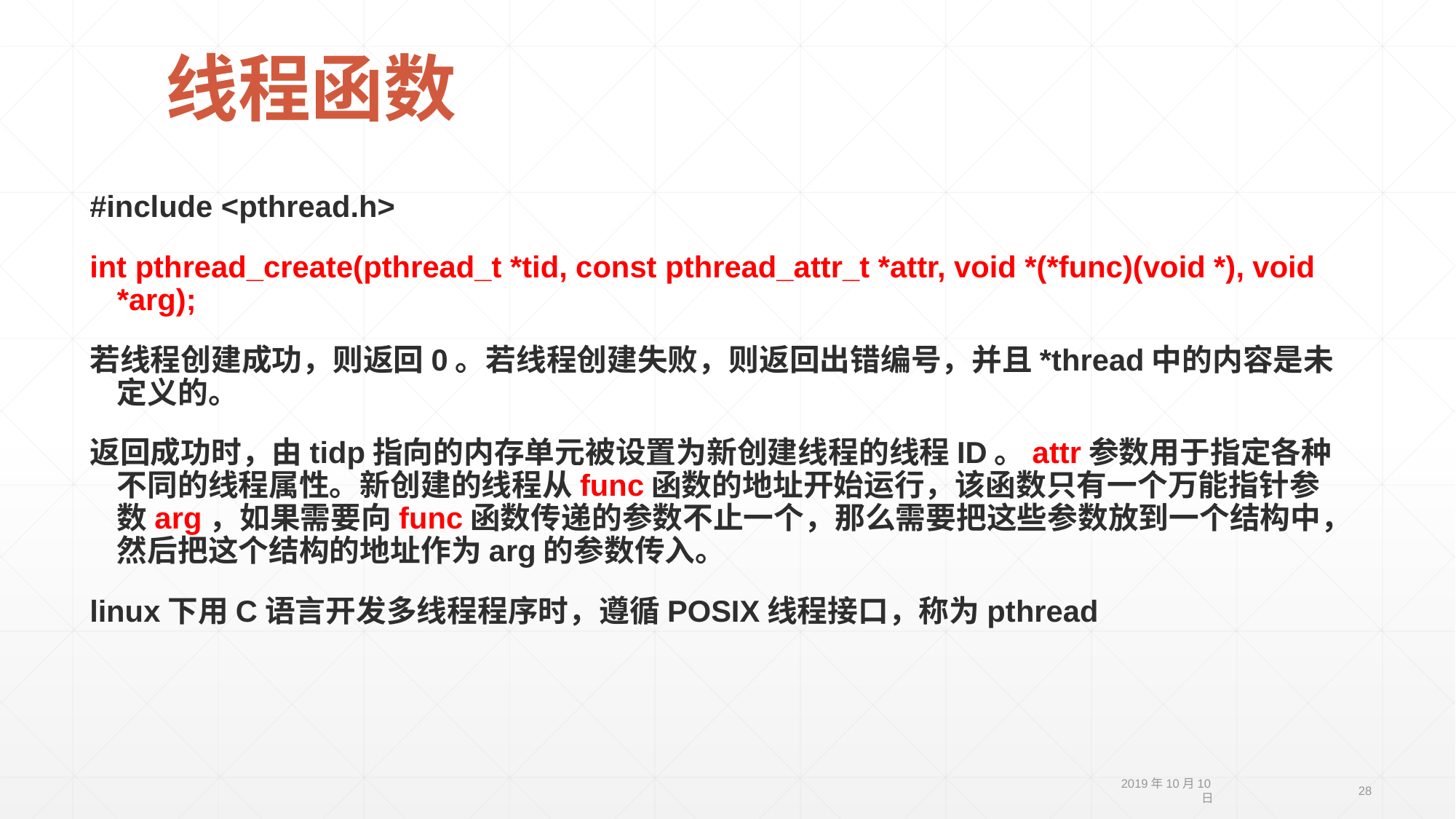

# 线程函数
#include <pthread.h>
int pthread_create(pthread_t *tid, const pthread_attr_t *attr, void *(*func)(void *), void *arg);
若线程创建成功，则返回0。若线程创建失败，则返回出错编号，并且*thread中的内容是未定义的。
返回成功时，由tidp指向的内存单元被设置为新创建线程的线程ID。attr参数用于指定各种不同的线程属性。新创建的线程从func函数的地址开始运行，该函数只有一个万能指针参数arg，如果需要向func函数传递的参数不止一个，那么需要把这些参数放到一个结构中，然后把这个结构的地址作为arg的参数传入。
linux下用C语言开发多线程程序时，遵循POSIX线程接口，称为pthread
2019年10月10日
28